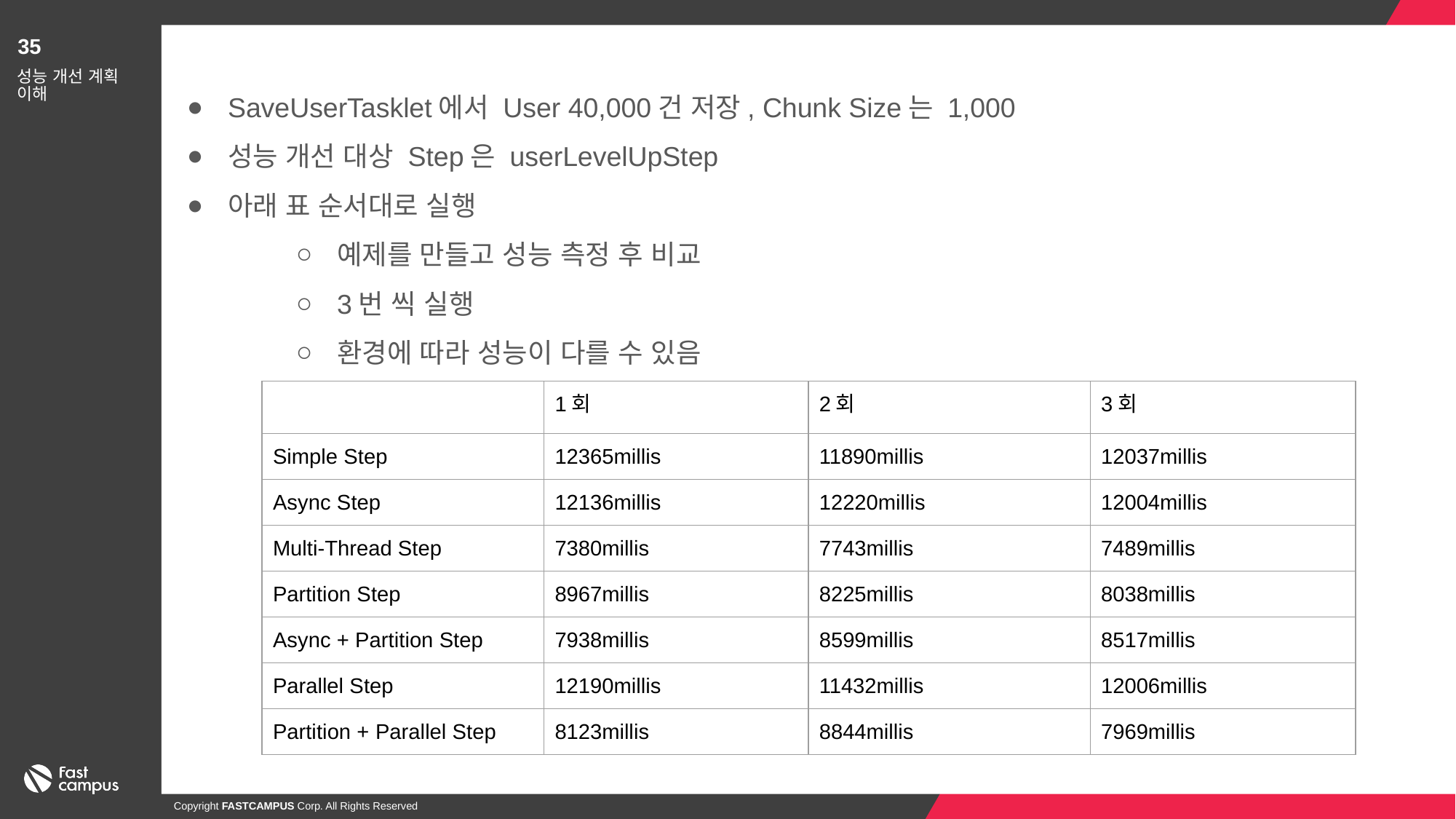

35
SaveUserTasklet에서 User 40,000건 저장, Chunk Size는 1,000
성능 개선 대상 Step은 userLevelUpStep
아래 표 순서대로 실행
예제를 만들고 성능 측정 후 비교
3번 씩 실행
환경에 따라 성능이 다를 수 있음
성능 개선 계획 이해
|  | 1회 | 2회 | 3회 |
| --- | --- | --- | --- |
| Simple Step | 12365millis | 11890millis | 12037millis |
| Async Step | 12136millis | 12220millis | 12004millis |
| Multi-Thread Step | 7380millis | 7743millis | 7489millis |
| Partition Step | 8967millis | 8225millis | 8038millis |
| Async + Partition Step | 7938millis | 8599millis | 8517millis |
| Parallel Step | 12190millis | 11432millis | 12006millis |
| Partition + Parallel Step | 8123millis | 8844millis | 7969millis |